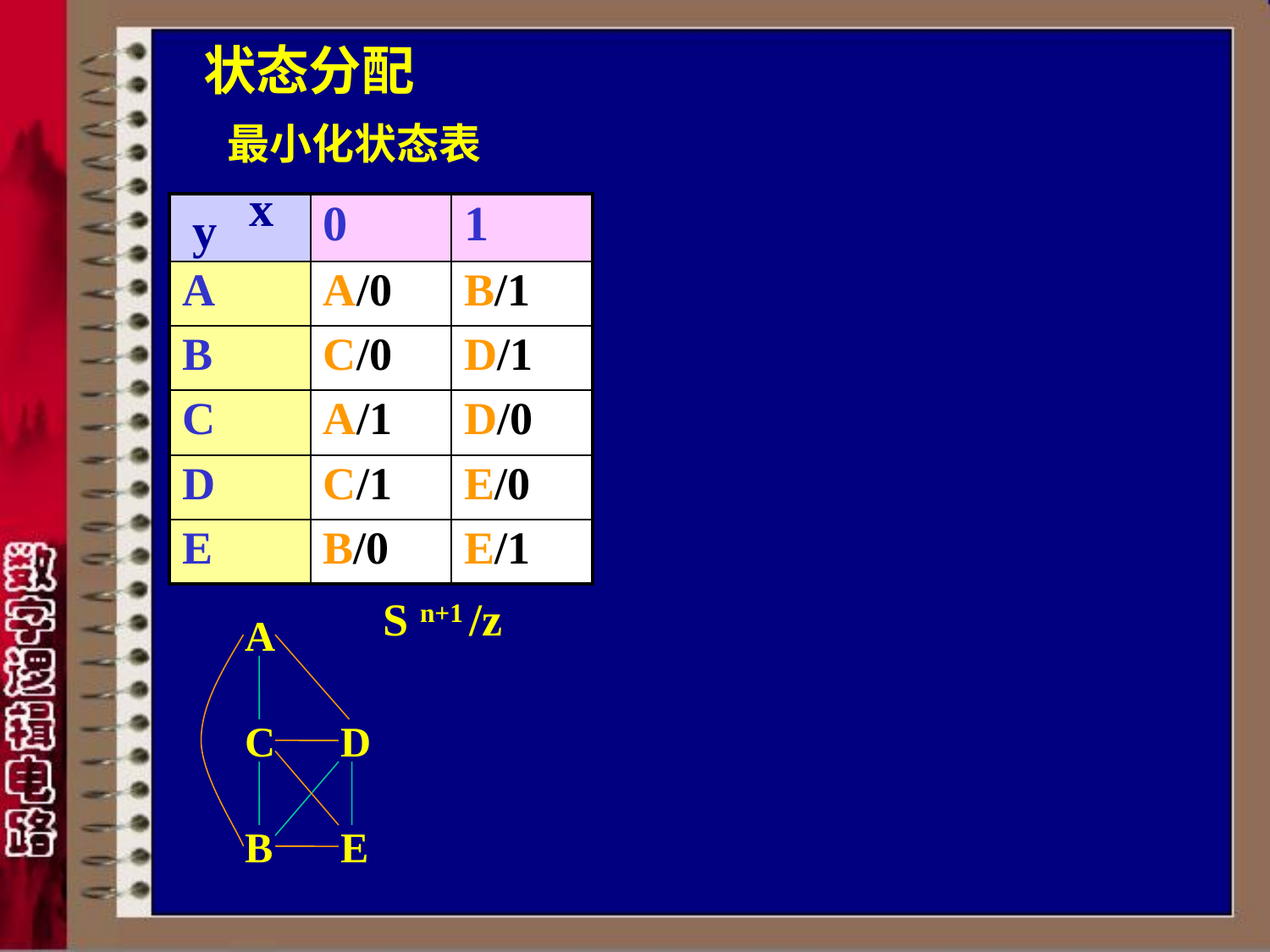

# 状态分配
最小化状态表
x
y
|  | 0 | 1 |
| --- | --- | --- |
| A | A/0 | B/1 |
| B | C/0 | D/1 |
| C | A/1 | D/0 |
| D | C/1 | E/0 |
| E | B/0 | E/1 |
S n+1 /z
A

C
D

B
E